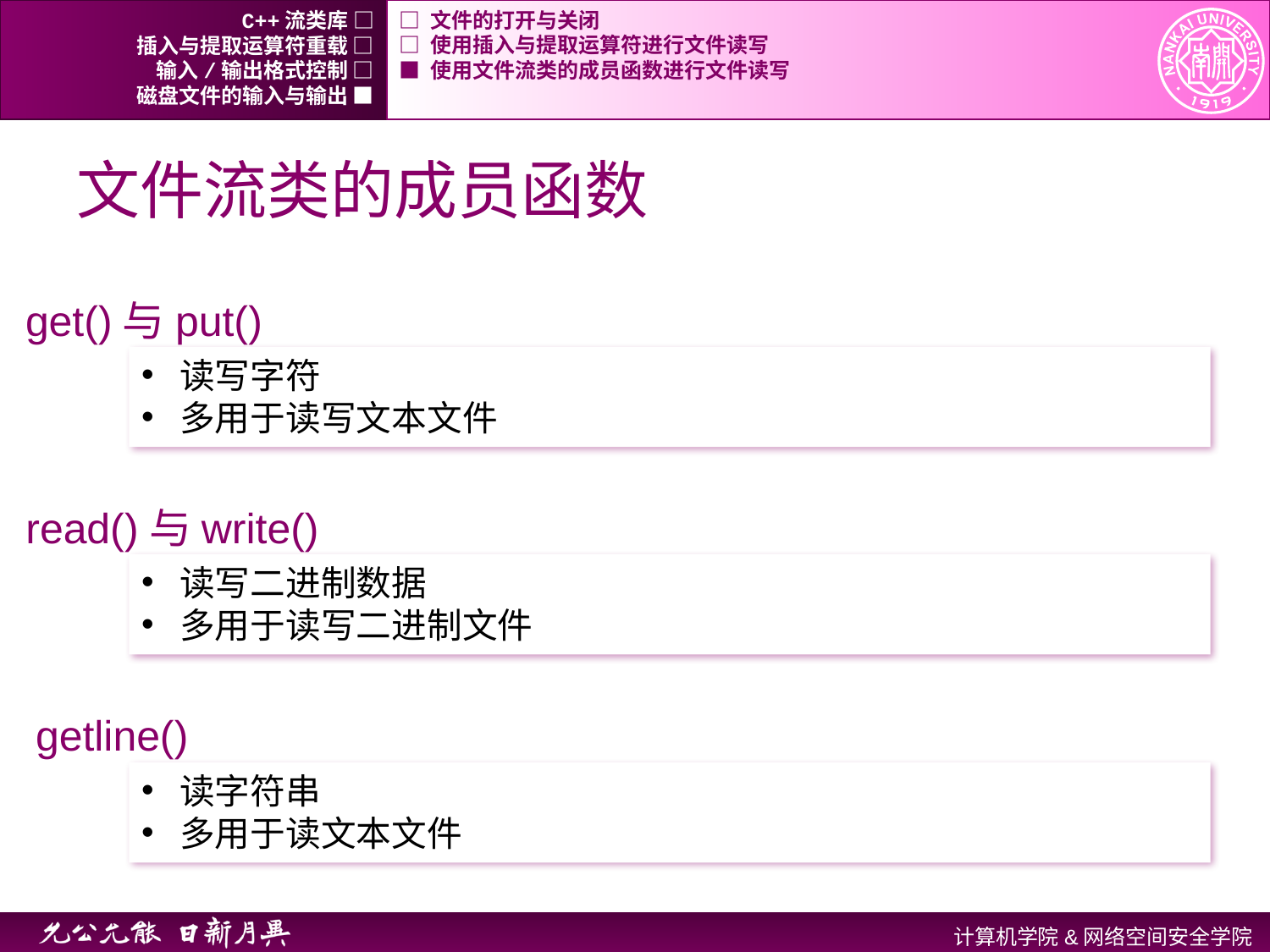

C++流类库 □
□ 文件的打开与关闭
插入与提取运算符重载 □
□ 使用插入与提取运算符进行文件读写
输入/输出格式控制 □
■ 使用文件流类的成员函数进行文件读写
磁盘文件的输入与输出 ■
# 文件流类的成员函数
get()与put()
读写字符
多用于读写文本文件
read()与write()
读写二进制数据
多用于读写二进制文件
getline()
读字符串
多用于读文本文件